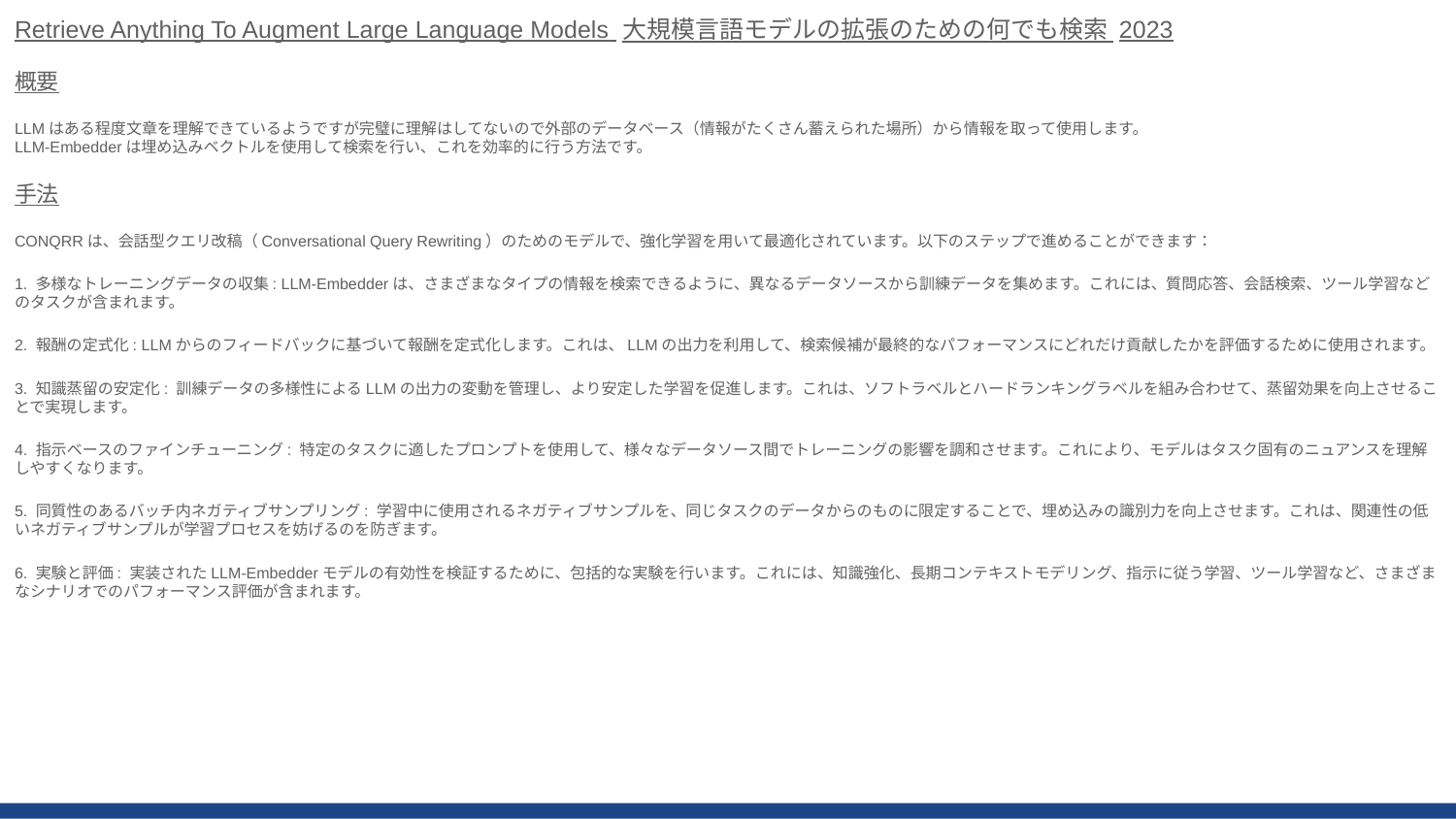

Retrieve Anything To Augment Large Language Models 大規模言語モデルの拡張のための何でも検索 2023
概要
LLMはある程度文章を理解できているようですが完璧に理解はしてないので外部のデータベース（情報がたくさん蓄えられた場所）から情報を取って使用します。
LLM-Embedderは埋め込みベクトルを使用して検索を行い、これを効率的に行う方法です。
手法
CONQRRは、会話型クエリ改稿（Conversational Query Rewriting）のためのモデルで、強化学習を用いて最適化されています。以下のステップで進めることができます：
1. 多様なトレーニングデータの収集: LLM-Embedderは、さまざまなタイプの情報を検索できるように、異なるデータソースから訓練データを集めます。これには、質問応答、会話検索、ツール学習などのタスクが含まれます。
2. 報酬の定式化: LLMからのフィードバックに基づいて報酬を定式化します。これは、LLMの出力を利用して、検索候補が最終的なパフォーマンスにどれだけ貢献したかを評価するために使用されます。
3. 知識蒸留の安定化: 訓練データの多様性によるLLMの出力の変動を管理し、より安定した学習を促進します。これは、ソフトラベルとハードランキングラベルを組み合わせて、蒸留効果を向上させることで実現します。
4. 指示ベースのファインチューニング: 特定のタスクに適したプロンプトを使用して、様々なデータソース間でトレーニングの影響を調和させます。これにより、モデルはタスク固有のニュアンスを理解しやすくなります。
5. 同質性のあるバッチ内ネガティブサンプリング: 学習中に使用されるネガティブサンプルを、同じタスクのデータからのものに限定することで、埋め込みの識別力を向上させます。これは、関連性の低いネガティブサンプルが学習プロセスを妨げるのを防ぎます。
6. 実験と評価: 実装されたLLM-Embedderモデルの有効性を検証するために、包括的な実験を行います。これには、知識強化、長期コンテキストモデリング、指示に従う学習、ツール学習など、さまざまなシナリオでのパフォーマンス評価が含まれます。